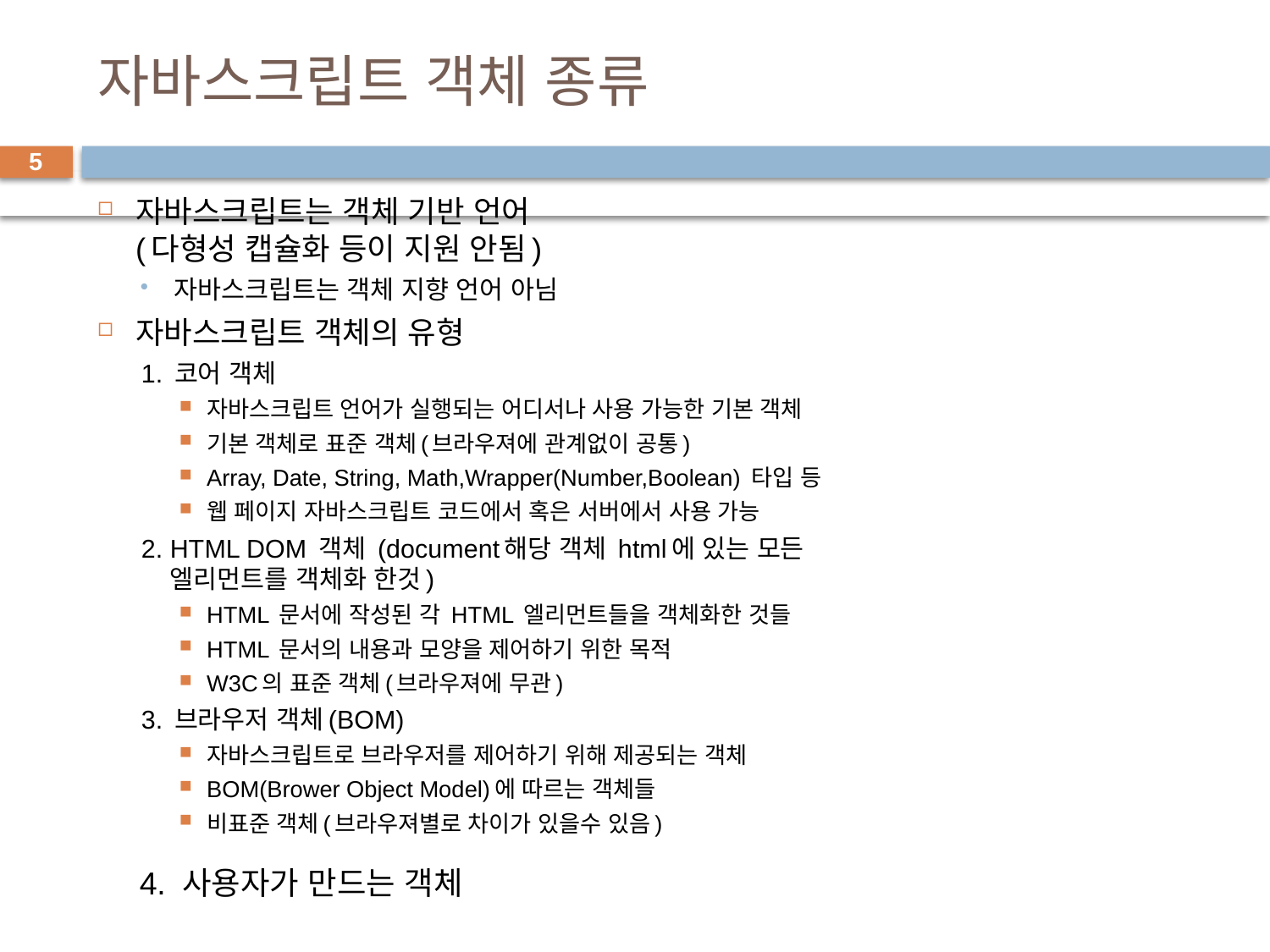

# 자바스크립트 객체 종류
5
자바스크립트는 객체 기반 언어
(다형성 캡슐화 등이 지원 안됨)
자바스크립트는 객체 지향 언어 아님
자바스크립트 객체의 유형
1. 코어 객체
자바스크립트 언어가 실행되는 어디서나 사용 가능한 기본 객체
기본 객체로 표준 객체(브라우져에 관계없이 공통)
Array, Date, String, Math,Wrapper(Number,Boolean) 타입 등
웹 페이지 자바스크립트 코드에서 혹은 서버에서 사용 가능
2. HTML DOM 객체 (document해당 객체 html에 있는 모든
    엘리먼트를 객체화 한것)
HTML 문서에 작성된 각 HTML 엘리먼트들을 객체화한 것들
HTML 문서의 내용과 모양을 제어하기 위한 목적
W3C의 표준 객체(브라우져에 무관)
3. 브라우저 객체(BOM)
자바스크립트로 브라우저를 제어하기 위해 제공되는 객체
BOM(Brower Object Model)에 따르는 객체들
비표준 객체(브라우져별로 차이가 있을수 있음)

4. 사용자가 만드는 객체